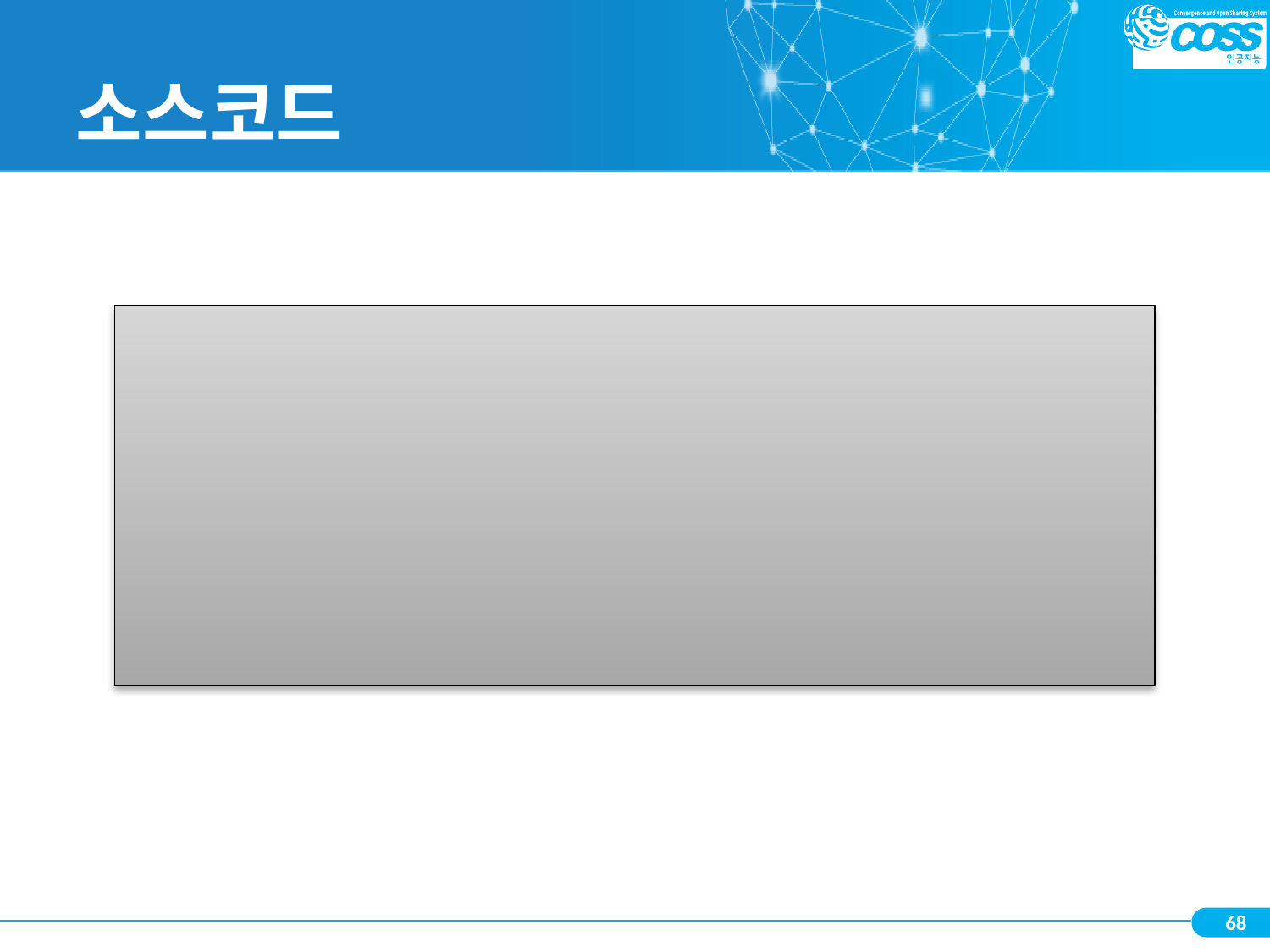

# 소스코드

# 출력 형태 이해해보기
print("9 x 1 =", 9*1)
print("9 x 2 =", 9*2)
print("9 x 3 =", 9*3)
print("9 x 4 =", 9*4)
print("9 x 5 =", 9*5)